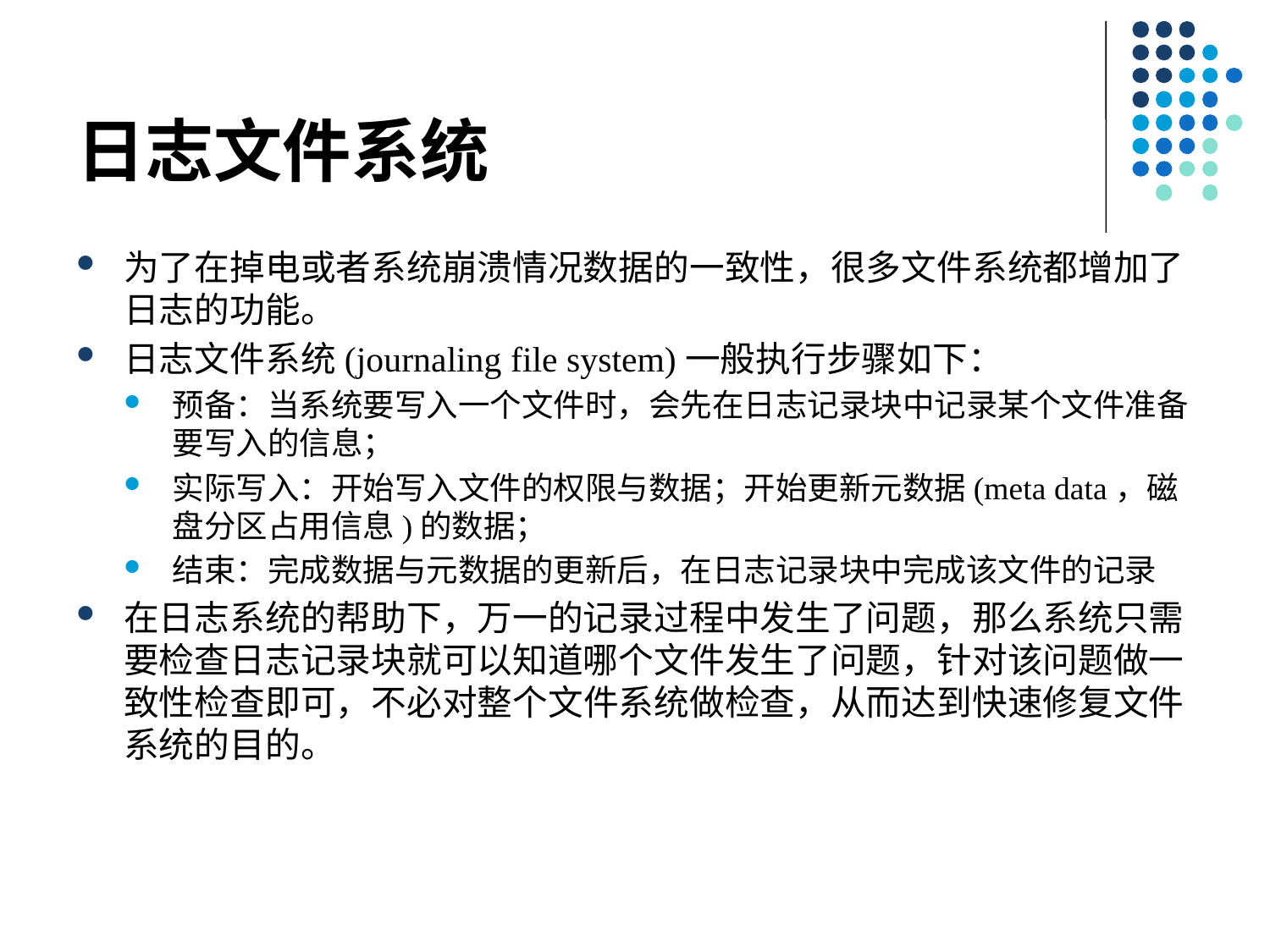

# 日志文件系统
为了在掉电或者系统崩溃情况数据的一致性，很多文件系统都增加了日志的功能。
日志文件系统(journaling file system)一般执行步骤如下：
预备：当系统要写入一个文件时，会先在日志记录块中记录某个文件准备要写入的信息；
实际写入：开始写入文件的权限与数据；开始更新元数据(meta data，磁盘分区占用信息)的数据；
结束：完成数据与元数据的更新后，在日志记录块中完成该文件的记录
在日志系统的帮助下，万一的记录过程中发生了问题，那么系统只需要检查日志记录块就可以知道哪个文件发生了问题，针对该问题做一致性检查即可，不必对整个文件系统做检查，从而达到快速修复文件系统的目的。